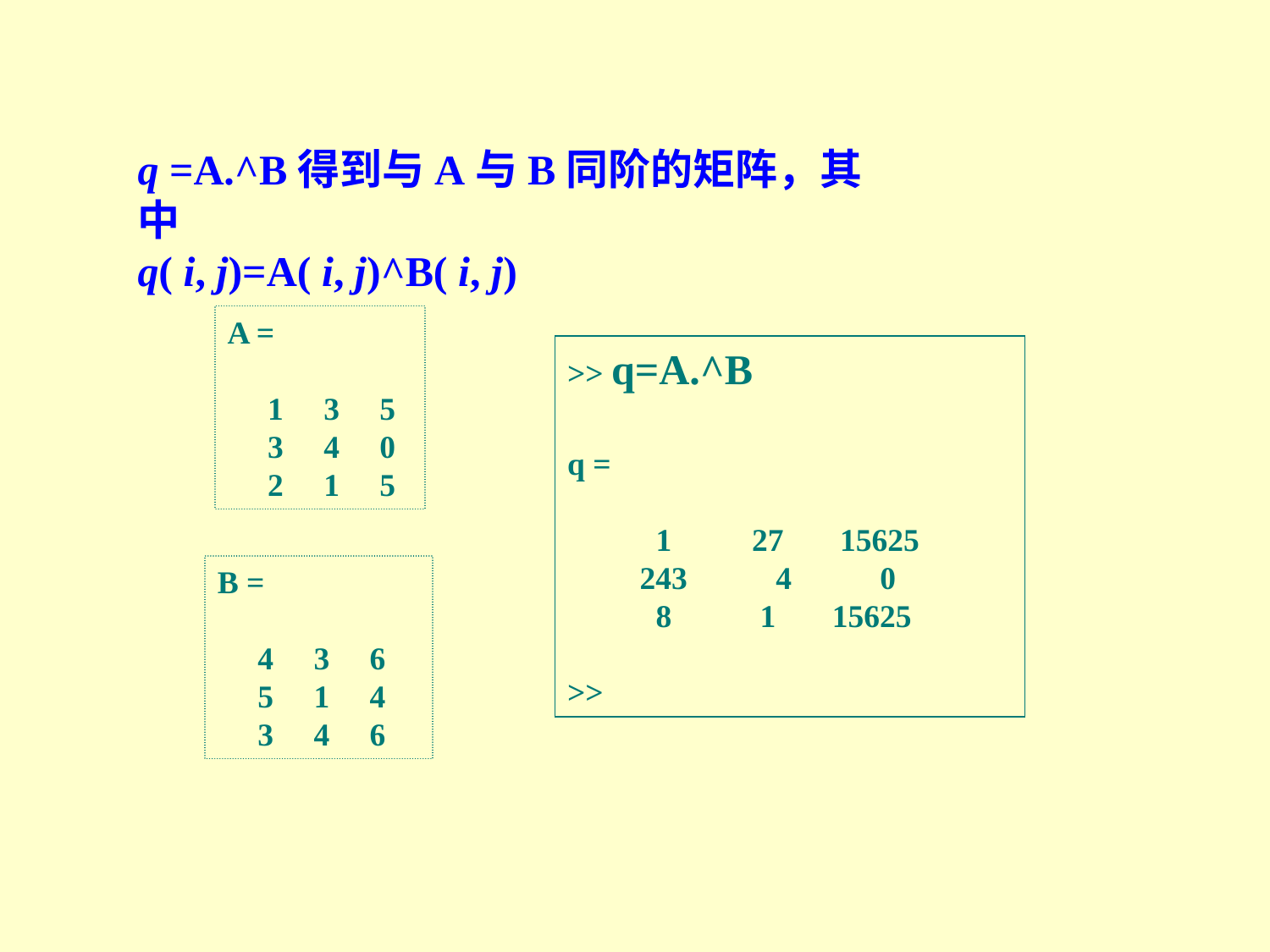

q =A.^B得到与A与B同阶的矩阵，其中
q( i, j)=A( i, j)^B( i, j)
A =

     1     3     5
     3     4     0
     2     1     5
>> q=A.^B

q =

           1          27       15625
         243           4           0
           8           1       15625

>>
B =

     4     3     6
     5     1     4
     3     4     6